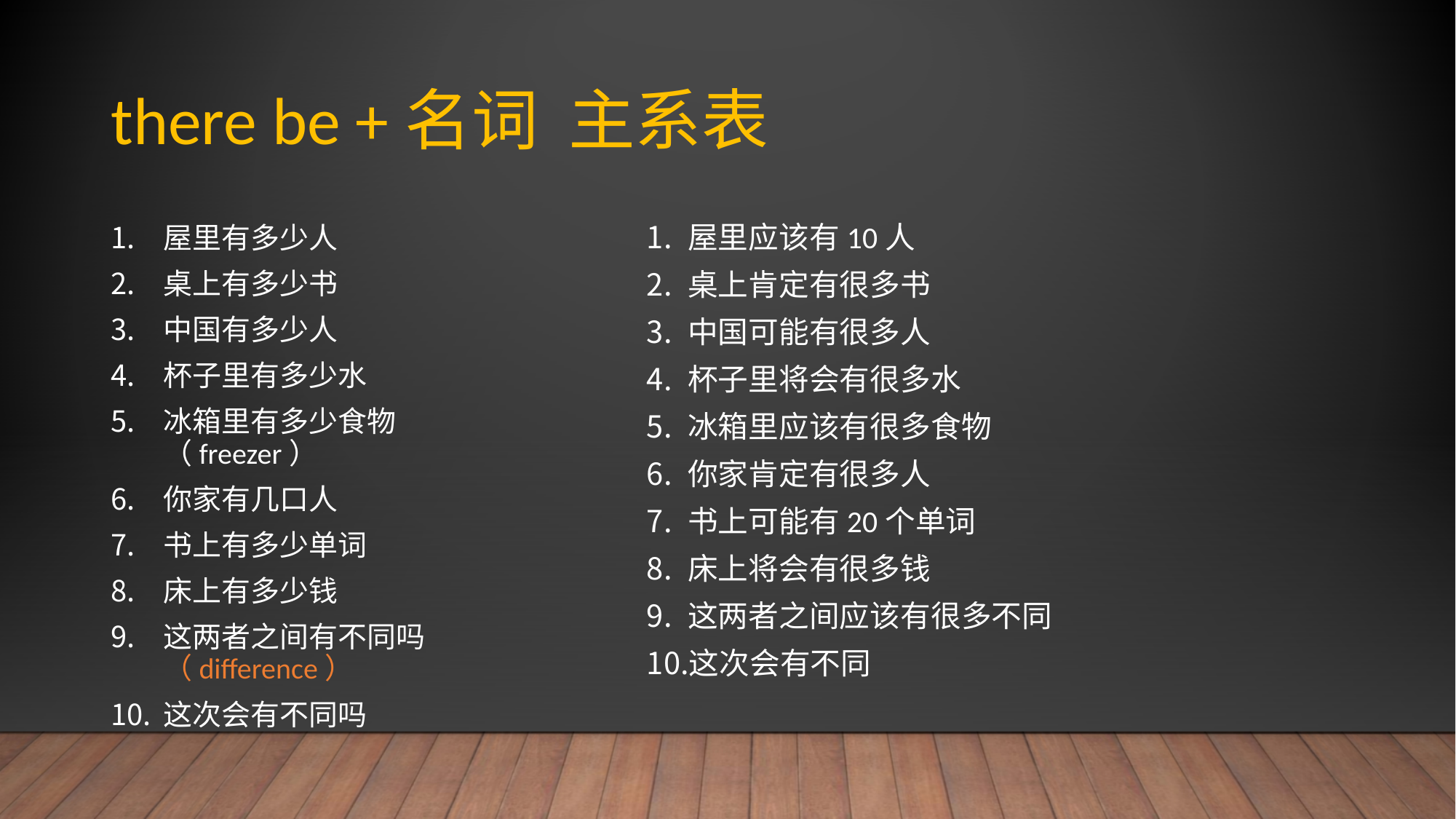

# there be +名词  主系表
屋里应该有10人
桌上肯定有很多书
中国可能有很多人
杯子里将会有很多水
冰箱里应该有很多食物
你家肯定有很多人
书上可能有20个单词
床上将会有很多钱
这两者之间应该有很多不同
这次会有不同
屋里有多少人
桌上有多少书
中国有多少人
杯子里有多少水
冰箱里有多少食物（freezer）
你家有几口人
书上有多少单词
床上有多少钱
这两者之间有不同吗（difference）
这次会有不同吗